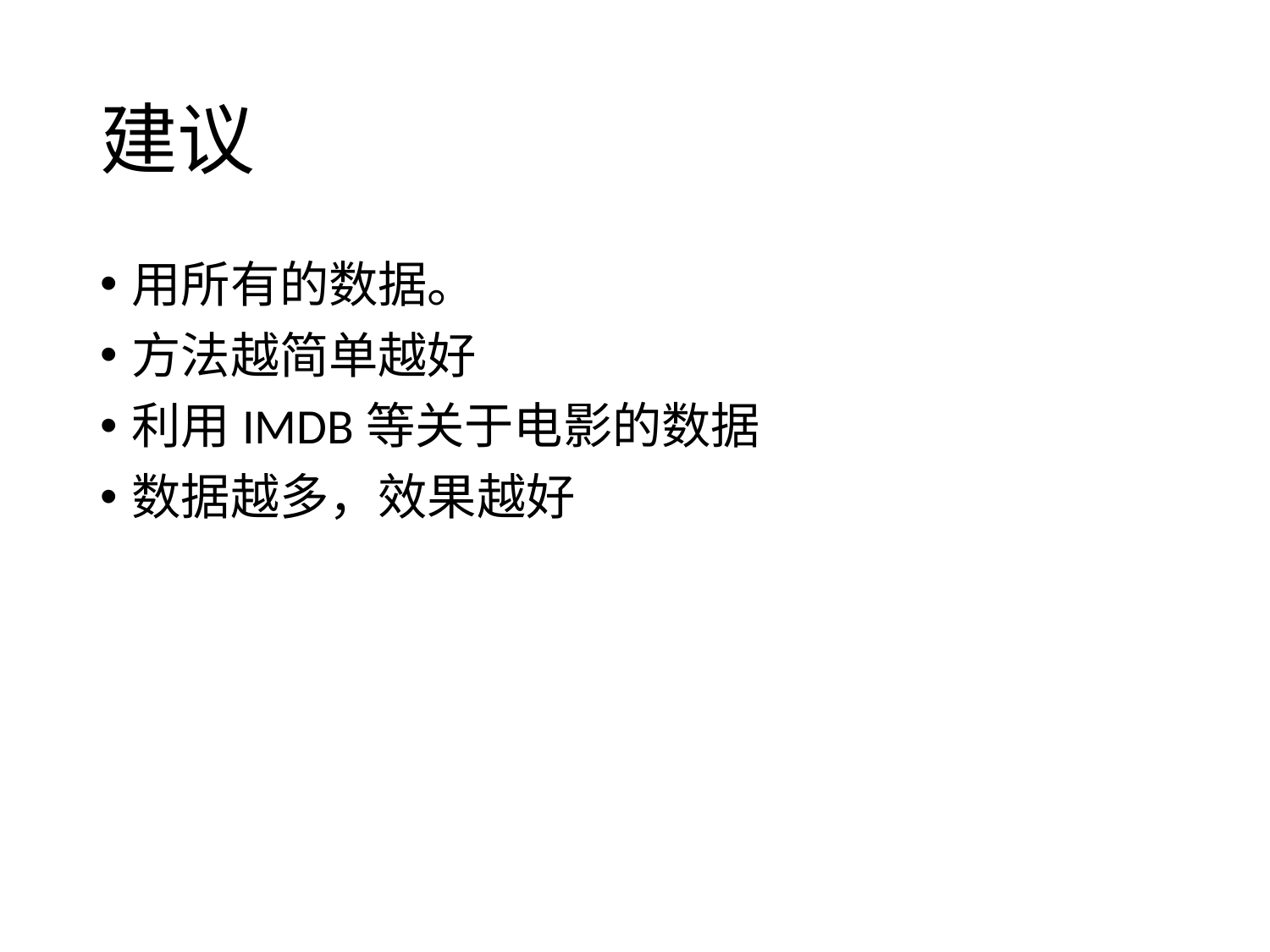

# 建议
用所有的数据。
方法越简单越好
利用IMDB等关于电影的数据
数据越多，效果越好